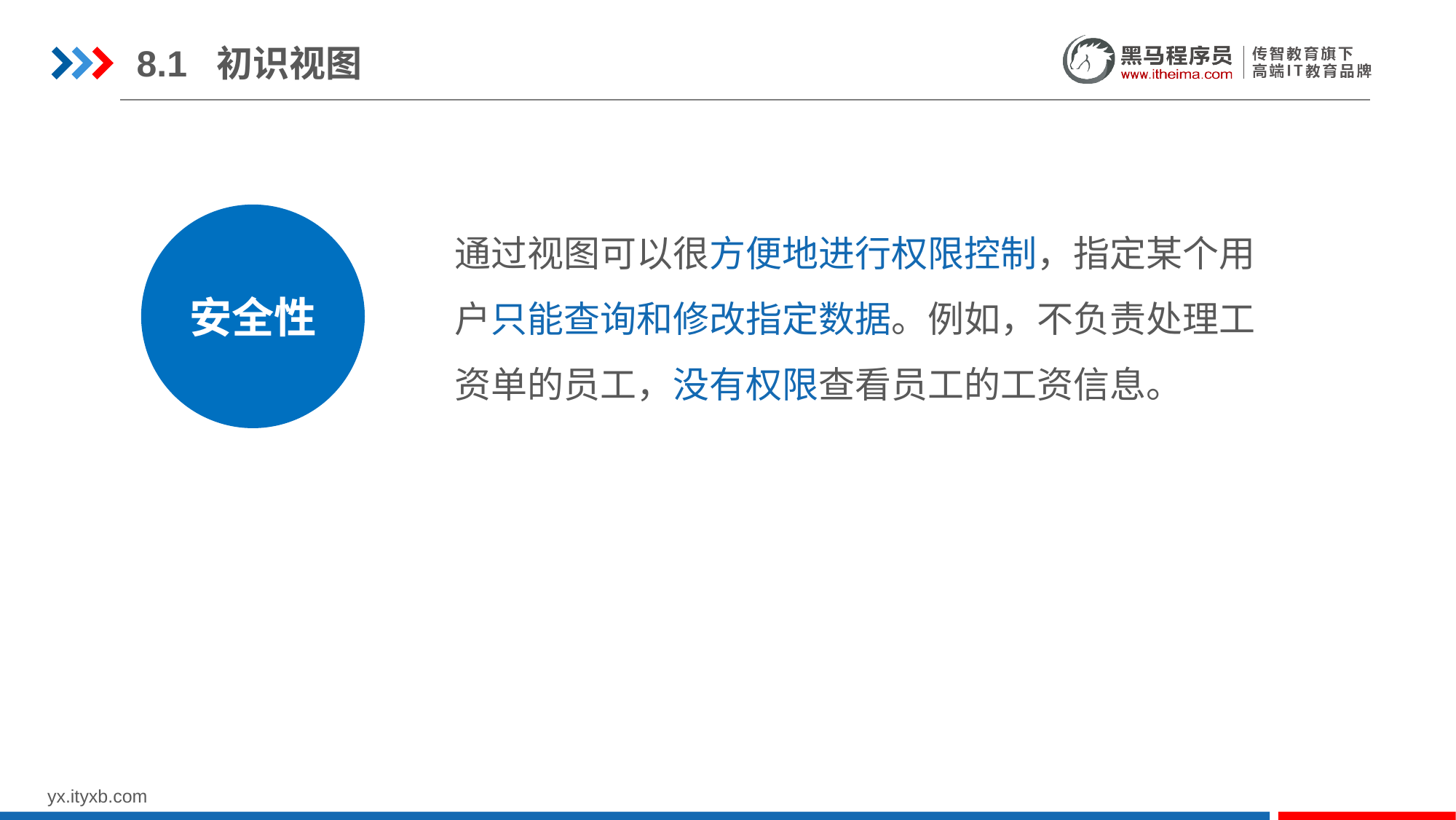

8.1  初识视图
通过视图可以很方便地进行权限控制，指定某个用户只能查询和修改指定数据。例如，不负责处理工资单的员工，没有权限查看员工的工资信息。

安全性